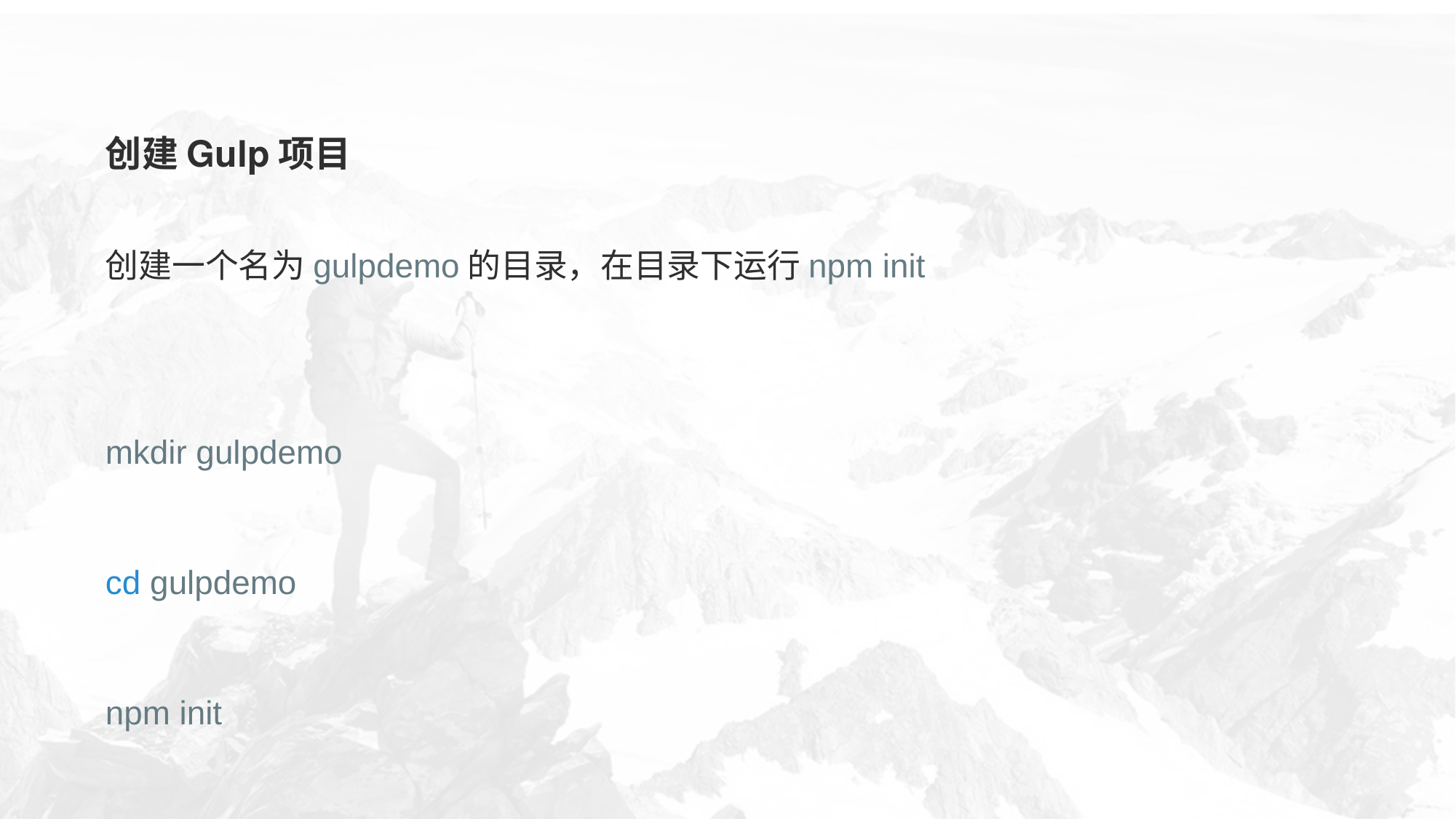

# 创建Gulp项目
创建一个名为gulpdemo的目录，在目录下运行npm init

mkdir gulpdemo

cd gulpdemo

npm init